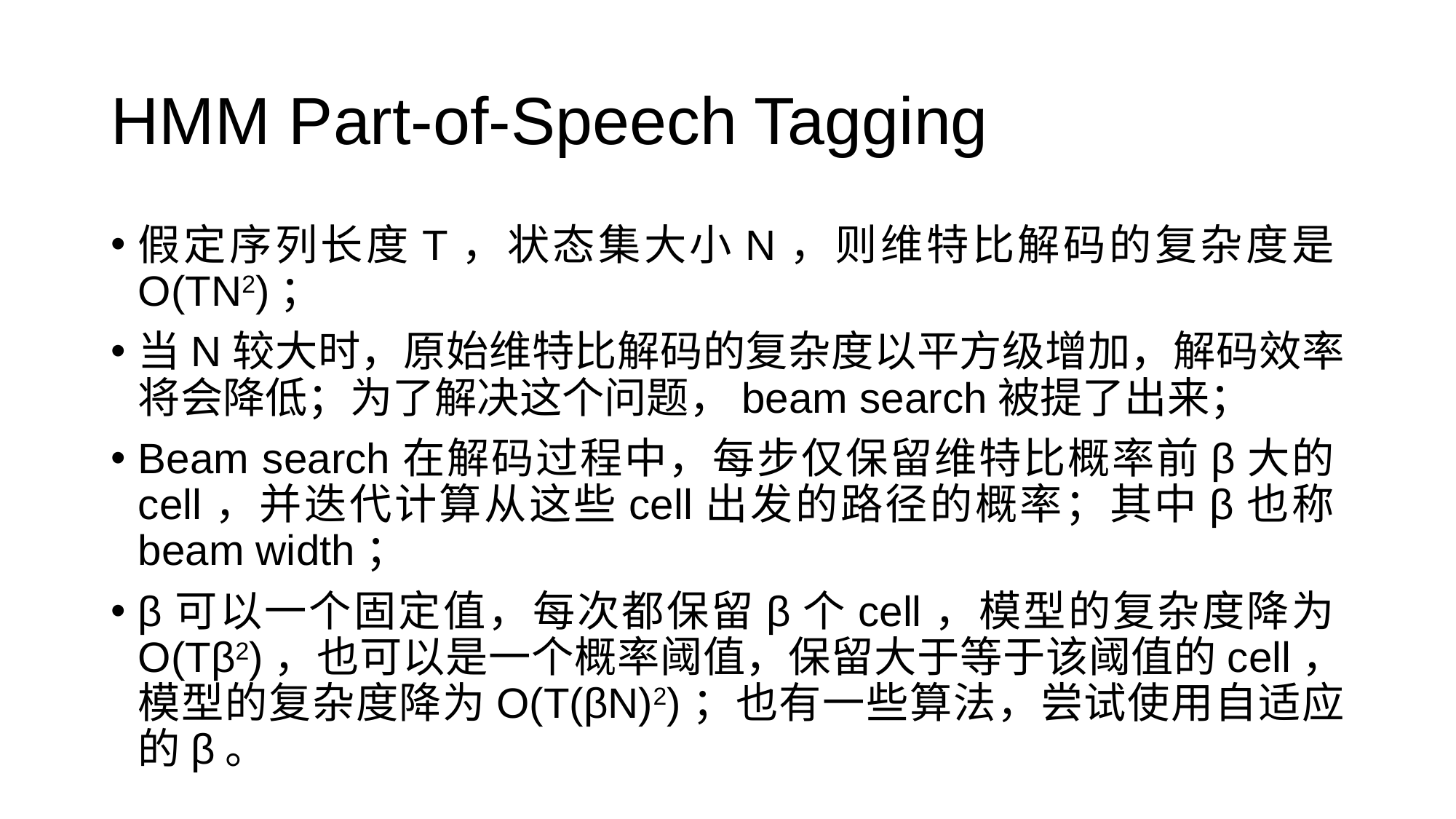

# HMM Part-of-Speech Tagging
假定序列长度T，状态集大小N，则维特比解码的复杂度是O(TN2)；
当N较大时，原始维特比解码的复杂度以平方级增加，解码效率将会降低；为了解决这个问题，beam search被提了出来；
Beam search在解码过程中，每步仅保留维特比概率前β大的cell，并迭代计算从这些cell出发的路径的概率；其中β也称beam width；
β可以一个固定值，每次都保留β个cell，模型的复杂度降为O(Tβ2)，也可以是一个概率阈值，保留大于等于该阈值的cell，模型的复杂度降为O(T(βN)2)；也有一些算法，尝试使用自适应的β。